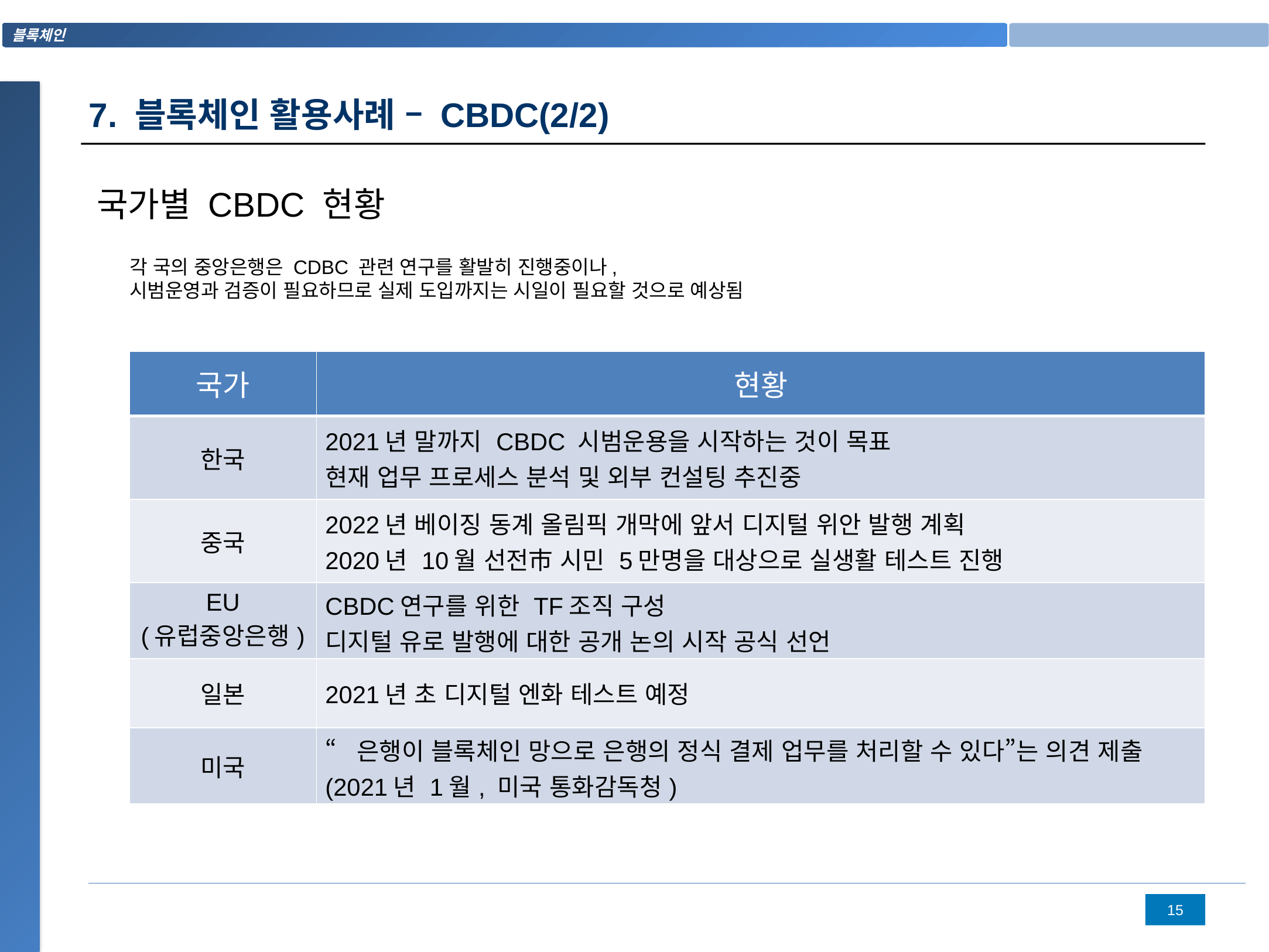

7. 블록체인 활용사례 – CBDC(2/2)

국가별 CBDC 현황

각 국의 중앙은행은 CDBC 관련 연구를 활발히 진행중이나,
시범운영과 검증이 필요하므로 실제 도입까지는 시일이 필요할 것으로 예상됨
| 국가 | 현황 |
| --- | --- |
| 한국 | 2021년 말까지 CBDC 시범운용을 시작하는 것이 목표 현재 업무 프로세스 분석 및 외부 컨설팅 추진중 |
| 중국 | 2022년 베이징 동계 올림픽 개막에 앞서 디지털 위안 발행 계획 2020년 10월 선전市 시민 5만명을 대상으로 실생활 테스트 진행 |
| EU (유럽중앙은행) | CBDC연구를 위한 TF조직 구성 디지털 유로 발행에 대한 공개 논의 시작 공식 선언 |
| 일본 | 2021년 초 디지털 엔화 테스트 예정 |
| 미국 | “은행이 블록체인 망으로 은행의 정식 결제 업무를 처리할 수 있다”는 의견 제출(2021년 1월, 미국 통화감독청) |
15